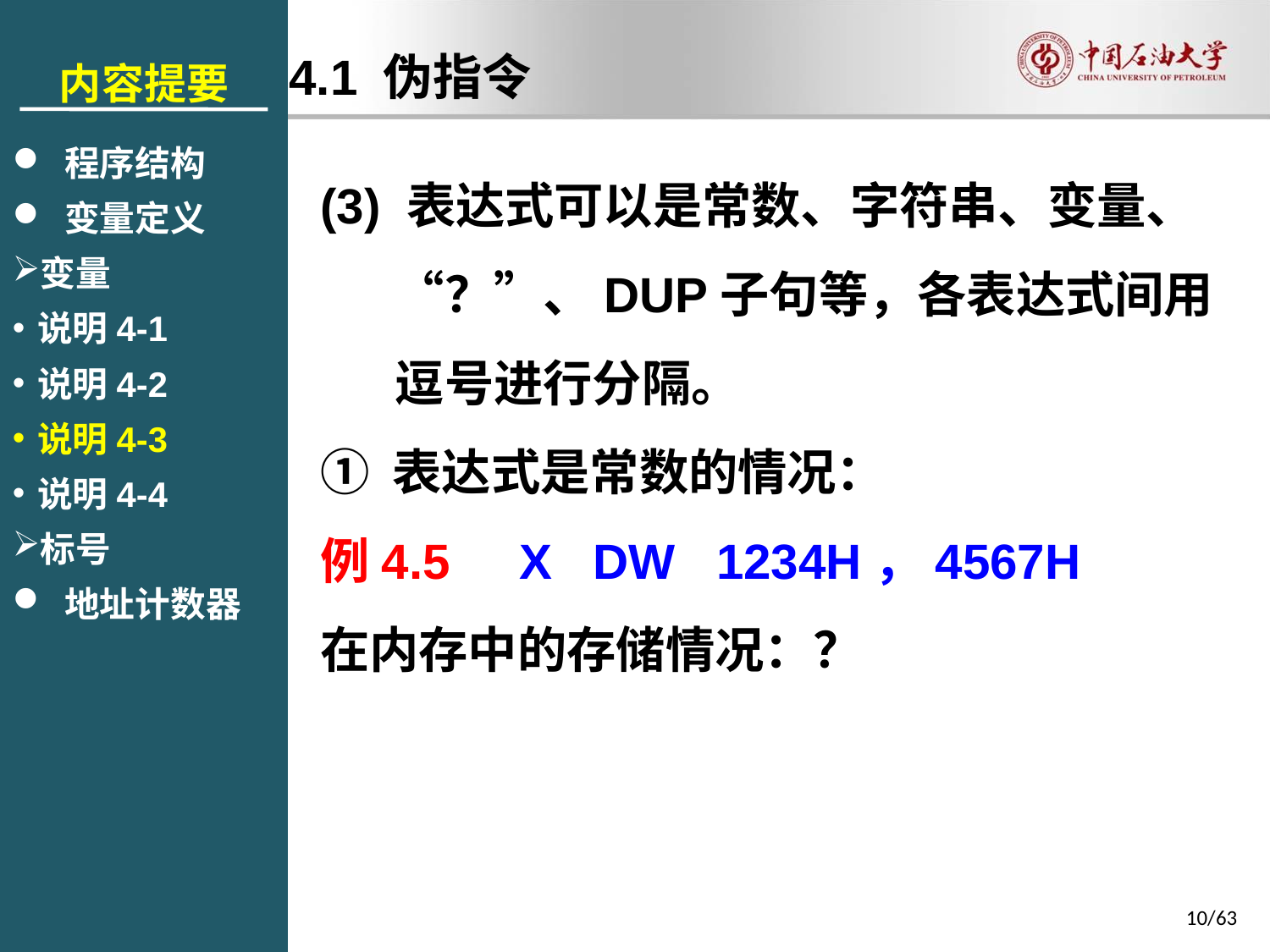

内容提要
 程序结构
 变量定义
变量
说明4-1
说明4-2
说明4-3
说明4-4
标号
 地址计数器
4.1 伪指令
(3) 表达式可以是常数、字符串、变量、“？”、DUP子句等，各表达式间用逗号进行分隔。
① 表达式是常数的情况：
例4.5     X   DW   1234H，4567H
在内存中的存储情况：？
10/63